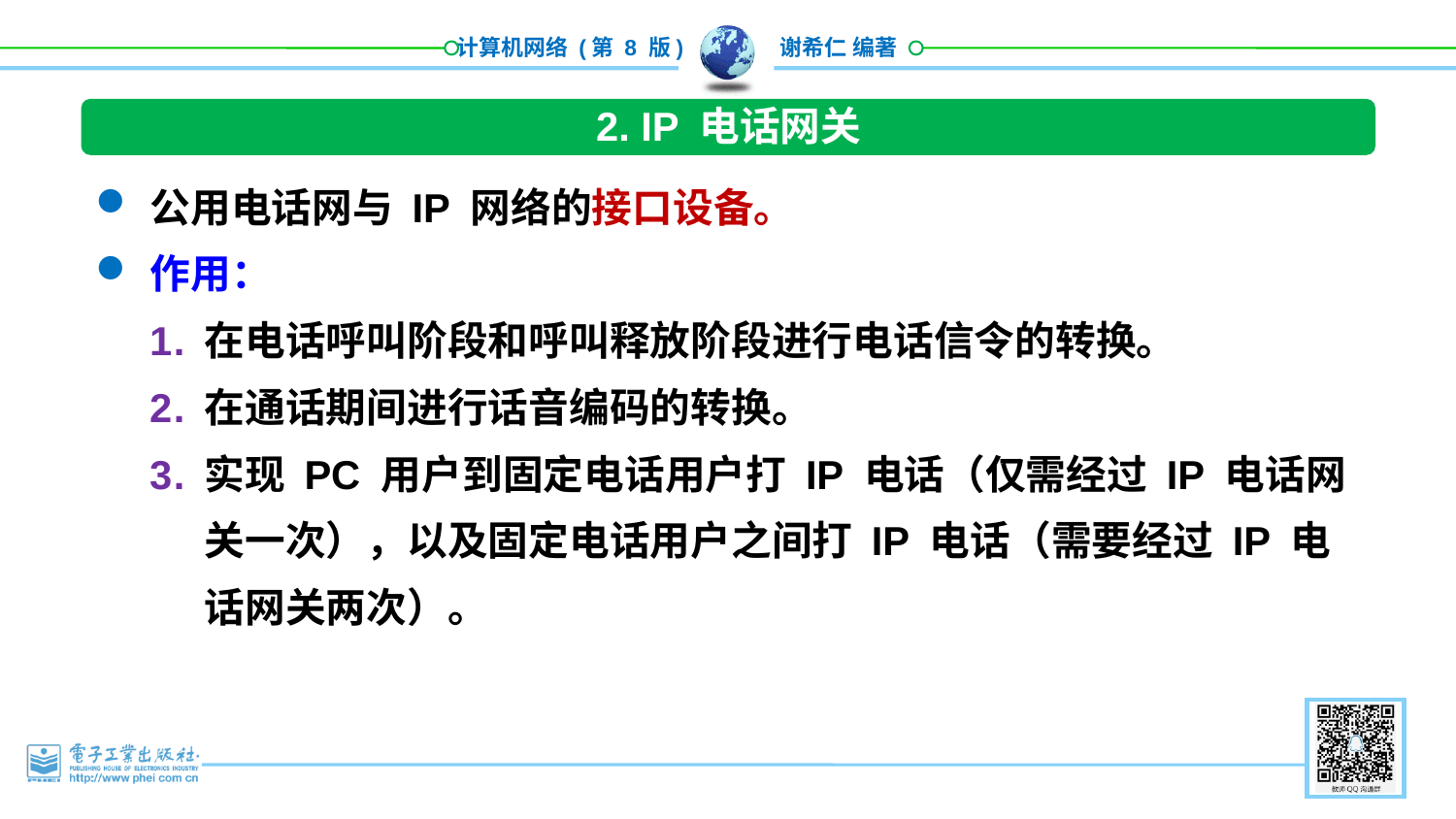

2. IP 电话网关

公用电话网与 IP 网络的接口设备。
作用：
在电话呼叫阶段和呼叫释放阶段进行电话信令的转换。
在通话期间进行话音编码的转换。
实现 PC 用户到固定电话用户打 IP 电话（仅需经过 IP 电话网关一次），以及固定电话用户之间打 IP 电话（需要经过 IP 电话网关两次）。